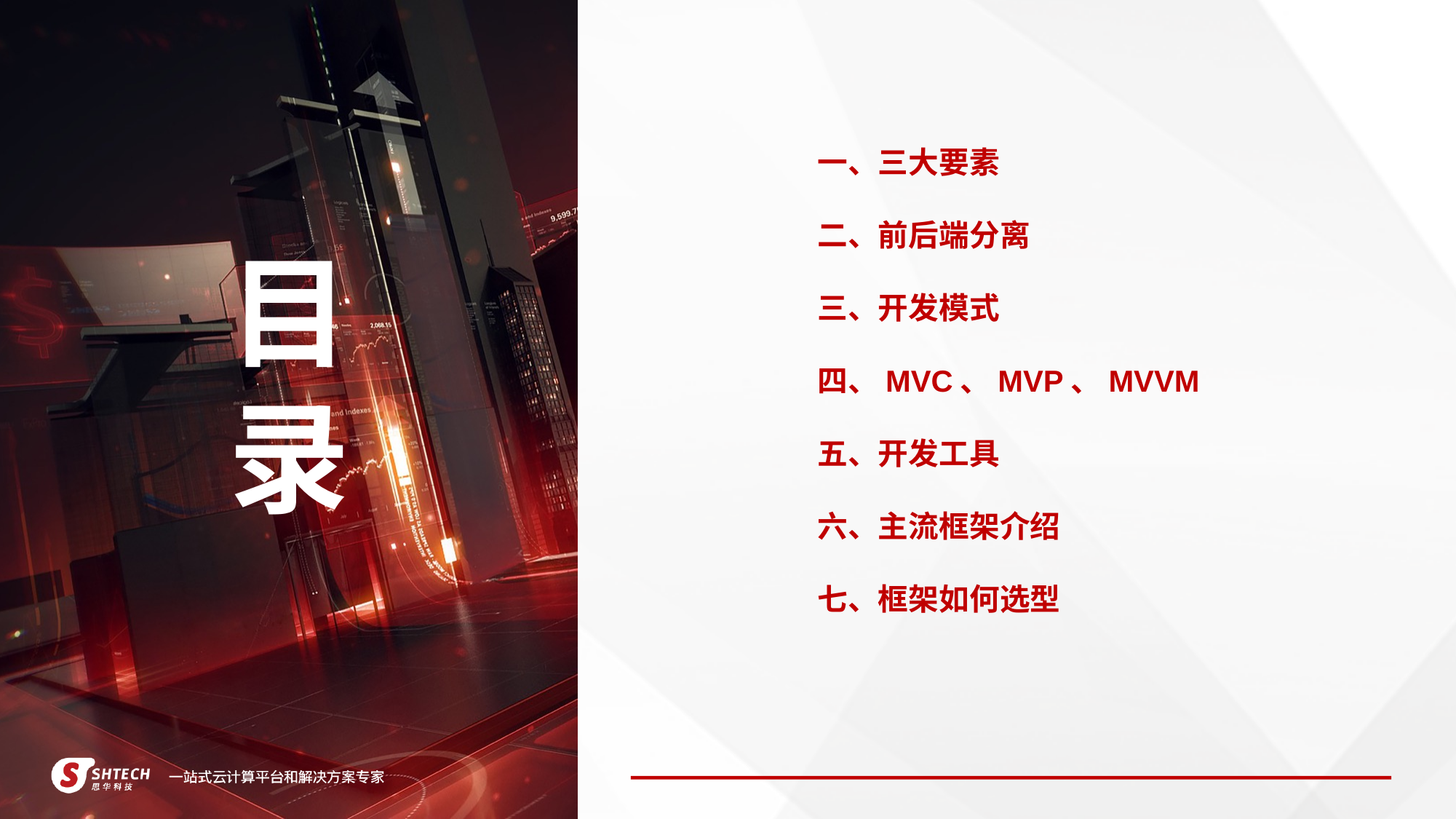

# 目 录
一、三大要素

二、前后端分离

三、开发模式

四、MVC、MVP、MVVM

五、开发工具

六、主流框架介绍

七、框架如何选型